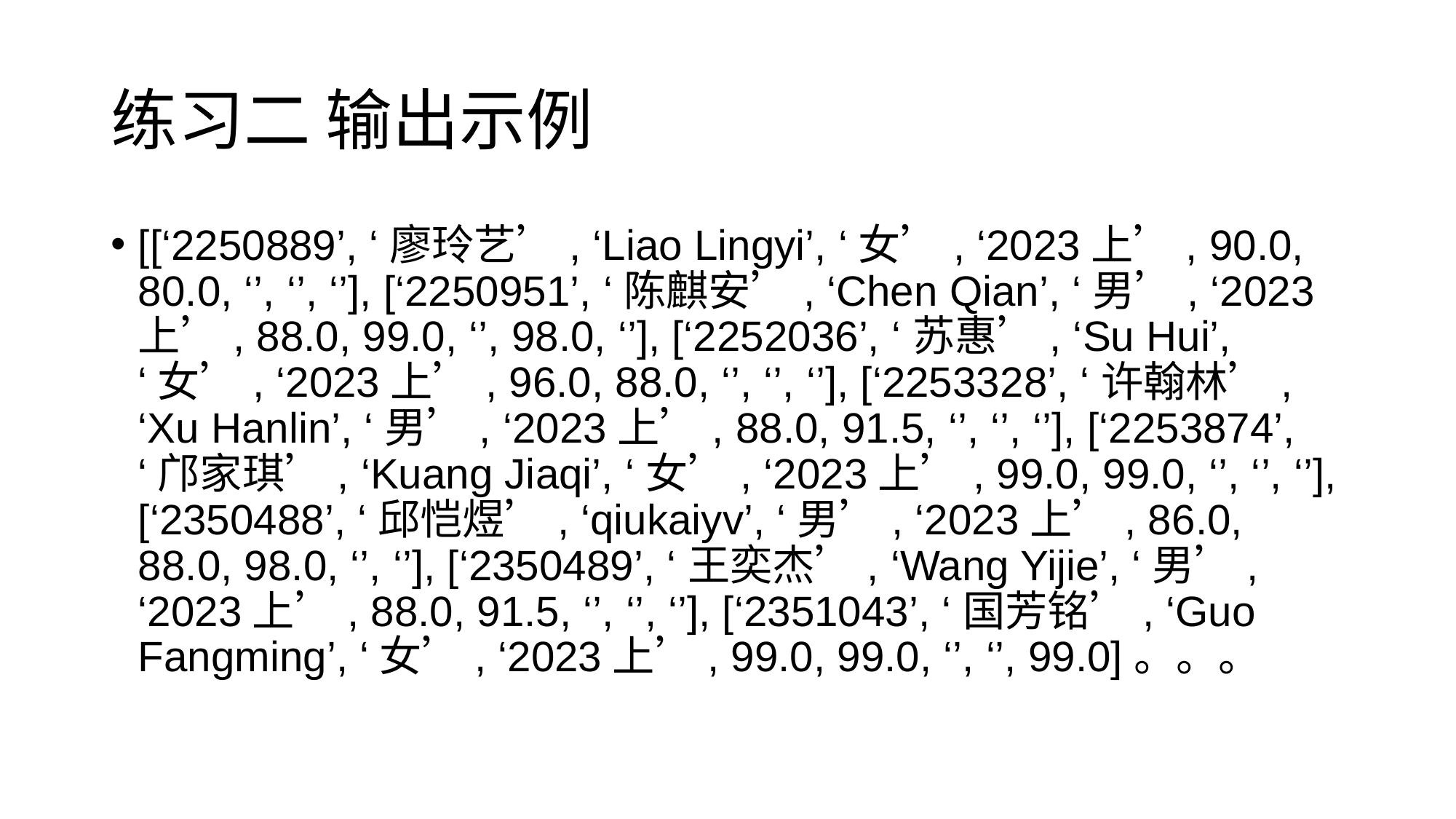

# 练习二 输出示例
[[‘2250889’, ‘廖玲艺’, ‘Liao Lingyi’, ‘女’, ‘2023上’, 90.0, 80.0, ‘’, ‘’, ‘’], [‘2250951’, ‘陈麒安’, ‘Chen Qian’, ‘男’, ‘2023上’, 88.0, 99.0, ‘’, 98.0, ‘’], [‘2252036’, ‘苏惠’, ‘Su Hui’, ‘女’, ‘2023上’, 96.0, 88.0, ‘’, ‘’, ‘’], [‘2253328’, ‘许翰林’, ‘Xu Hanlin’, ‘男’, ‘2023上’, 88.0, 91.5, ‘’, ‘’, ‘’], [‘2253874’, ‘邝家琪’, ‘Kuang Jiaqi’, ‘女’, ‘2023上’, 99.0, 99.0, ‘’, ‘’, ‘’], [‘2350488’, ‘邱恺煜’, ‘qiukaiyv’, ‘男’, ‘2023上’, 86.0, 88.0, 98.0, ‘’, ‘’], [‘2350489’, ‘王奕杰’, ‘Wang Yijie’, ‘男’, ‘2023上’, 88.0, 91.5, ‘’, ‘’, ‘’], [‘2351043’, ‘国芳铭’, ‘Guo Fangming’, ‘女’, ‘2023上’, 99.0, 99.0, ‘’, ‘’, 99.0]。。。